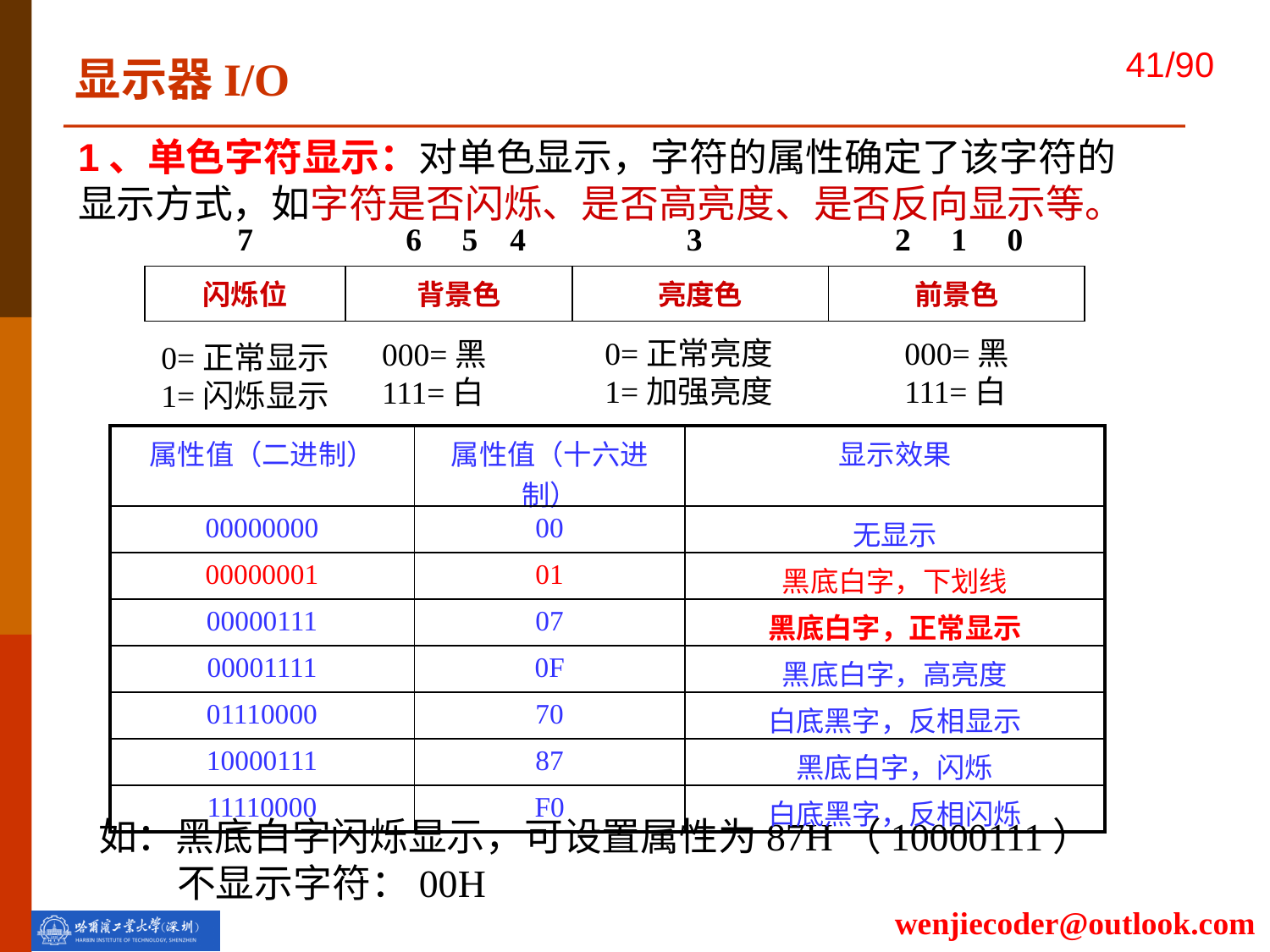

显示器I/O
1、单色字符显示：对单色显示，字符的属性确定了该字符的显示方式，如字符是否闪烁、是否高亮度、是否反向显示等。
                  7                   6     5    4                    3                        2     1     0
| 闪烁位 | 背景色 | 亮度色 | 前景色 |
| --- | --- | --- | --- |
0=正常亮度
1=加强亮度
000=黑
111=白
000=黑
111=白
0=正常显示
1=闪烁显示
| 属性值（二进制） | 属性值（十六进制） | 显示效果 |
| --- | --- | --- |
| 00000000 | 00 | 无显示 |
| 00000001 | 01 | 黑底白字，下划线 |
| 00000111 | 07 | 黑底白字，正常显示 |
| 00001111 | 0F | 黑底白字，高亮度 |
| 01110000 | 70 | 白底黑字，反相显示 |
| 10000111 | 87 | 黑底白字，闪烁 |
| 11110000 | F0 | 白底黑字，反相闪烁 |
如：黑底白字闪烁显示，可设置属性为87H（10000111）
        不显示字符：00H